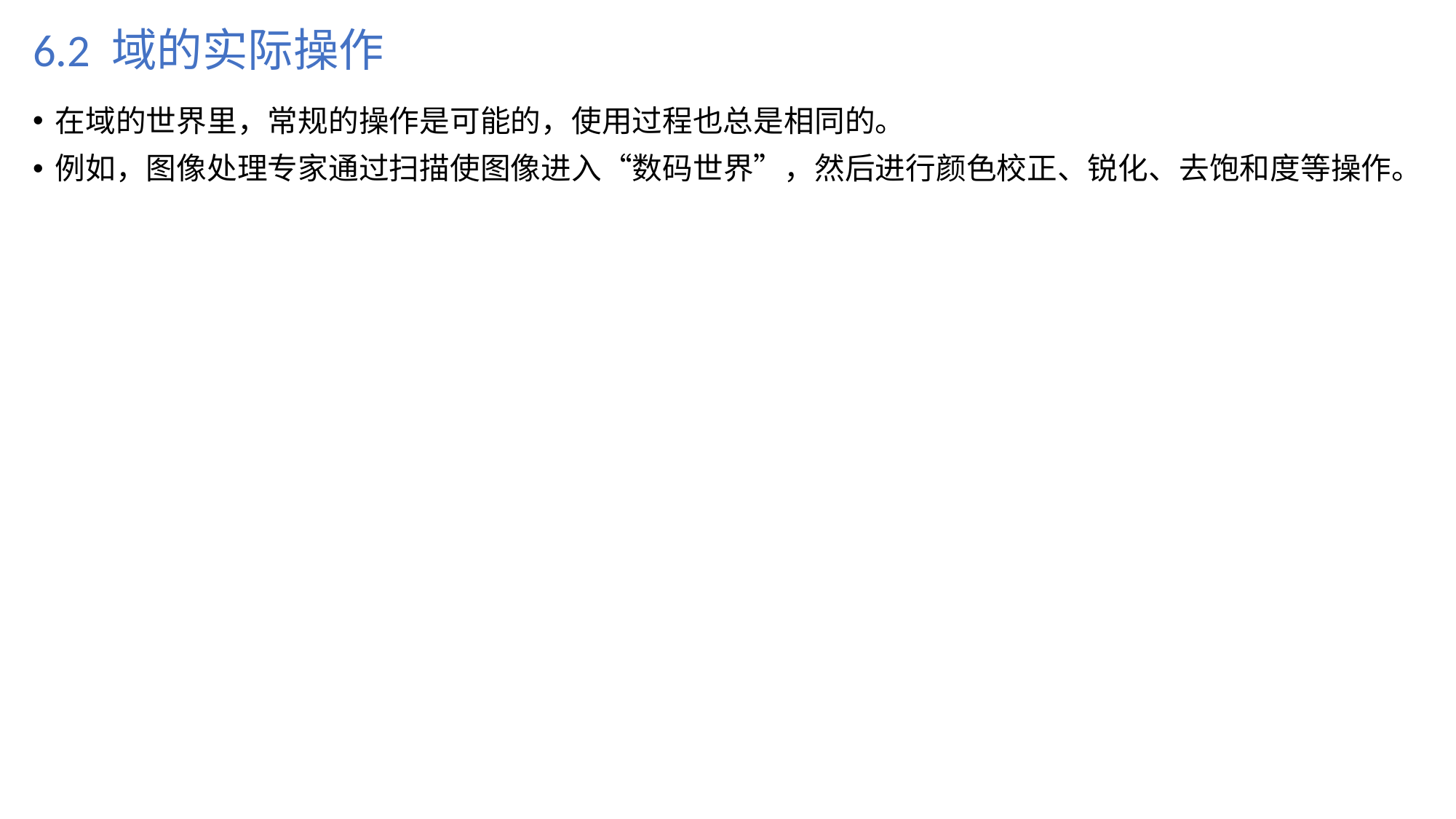

# 6.2 域的实际操作
在域的世界里，常规的操作是可能的，使用过程也总是相同的。
例如，图像处理专家通过扫描使图像进入“数码世界”，然后进行颜色校正、锐化、去饱和度等操作。